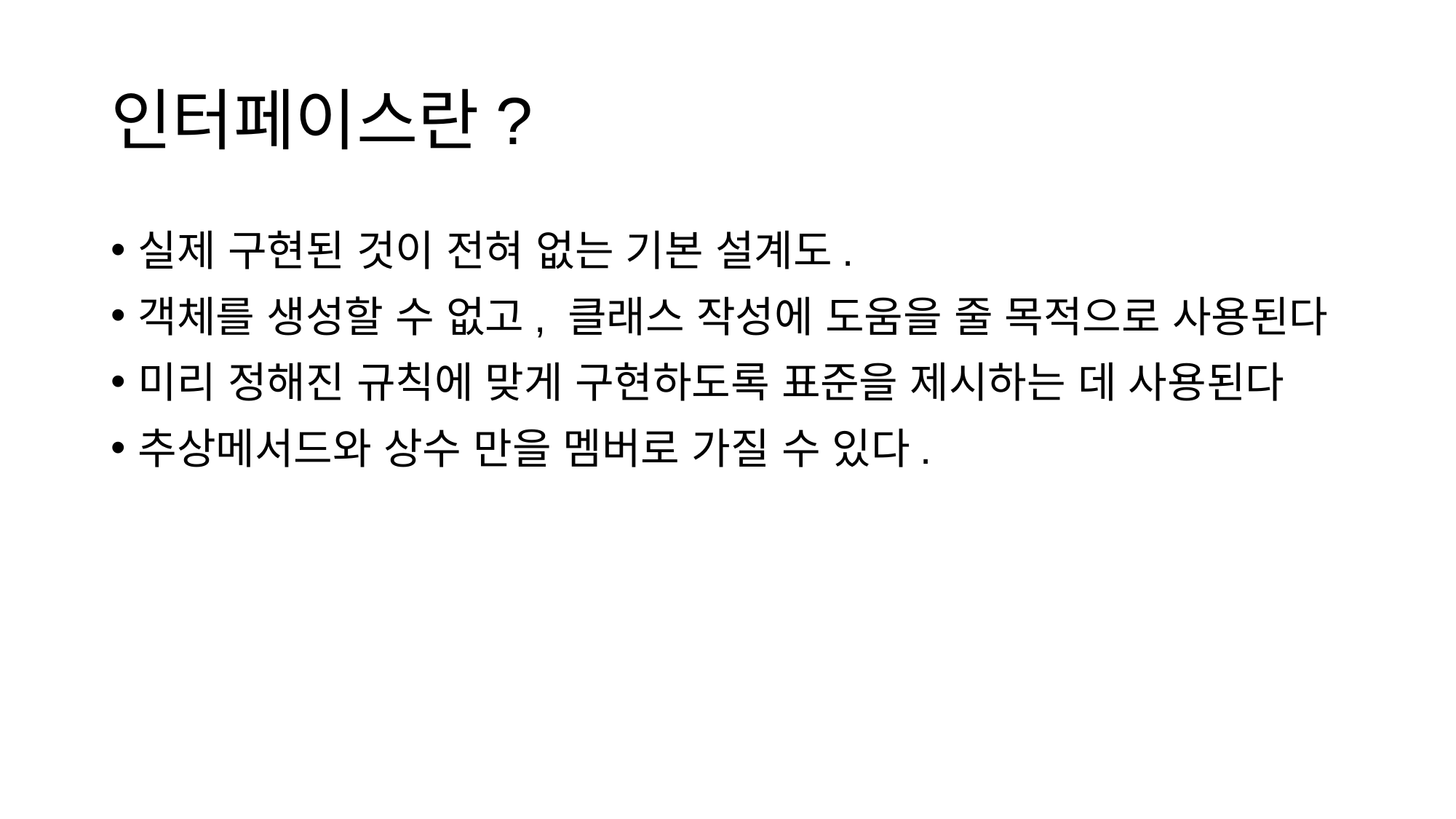

# 인터페이스란?
실제 구현된 것이 전혀 없는 기본 설계도.
객체를 생성할 수 없고, 클래스 작성에 도움을 줄 목적으로 사용된다
미리 정해진 규칙에 맞게 구현하도록 표준을 제시하는 데 사용된다
추상메서드와 상수 만을 멤버로 가질 수 있다.